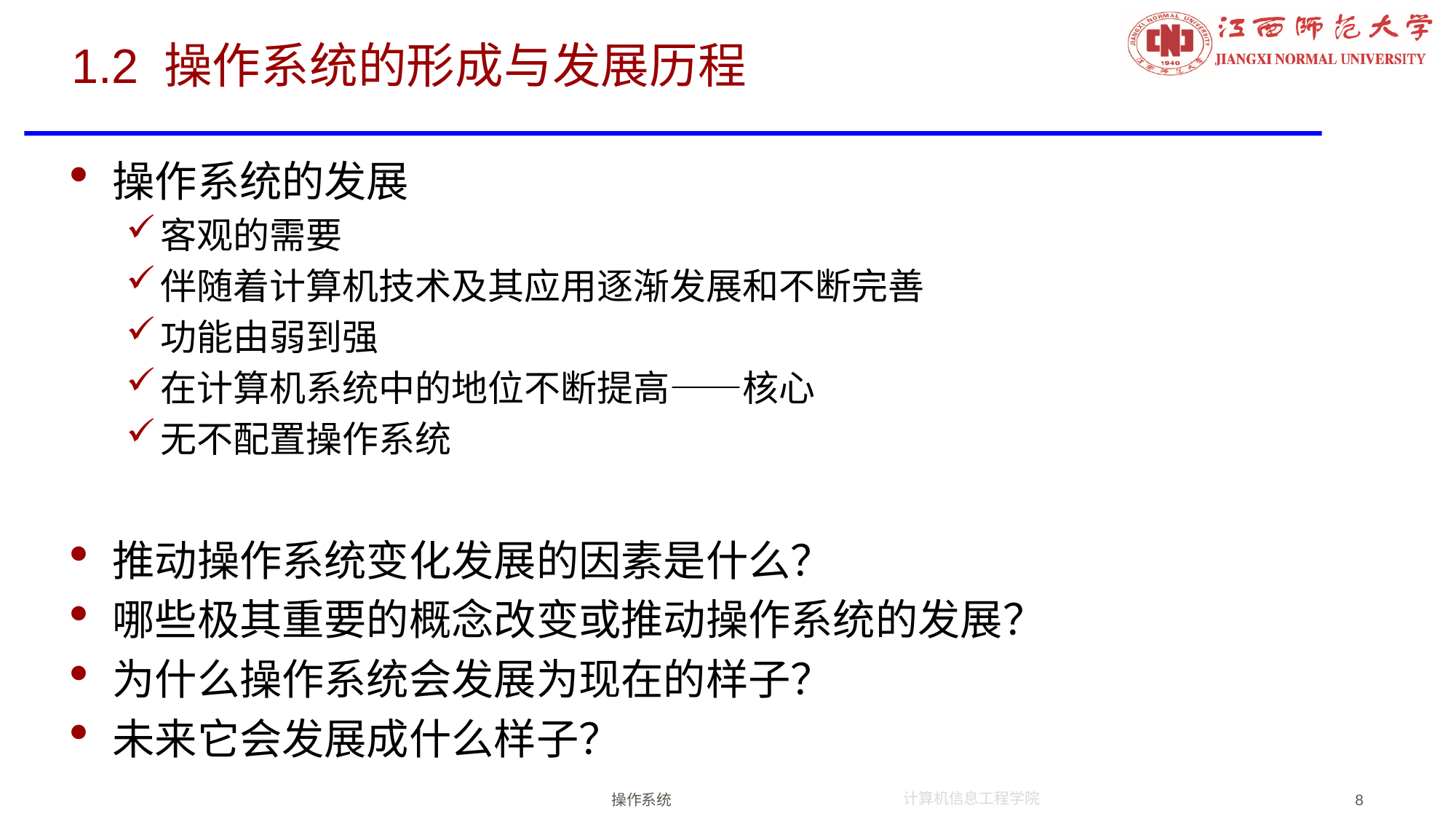

# 1.2 操作系统的形成与发展历程
操作系统的发展
客观的需要
伴随着计算机技术及其应用逐渐发展和不断完善
功能由弱到强
在计算机系统中的地位不断提高——核心
无不配置操作系统

推动操作系统变化发展的因素是什么？
哪些极其重要的概念改变或推动操作系统的发展？
为什么操作系统会发展为现在的样子？
未来它会发展成什么样子？

操作系统
8